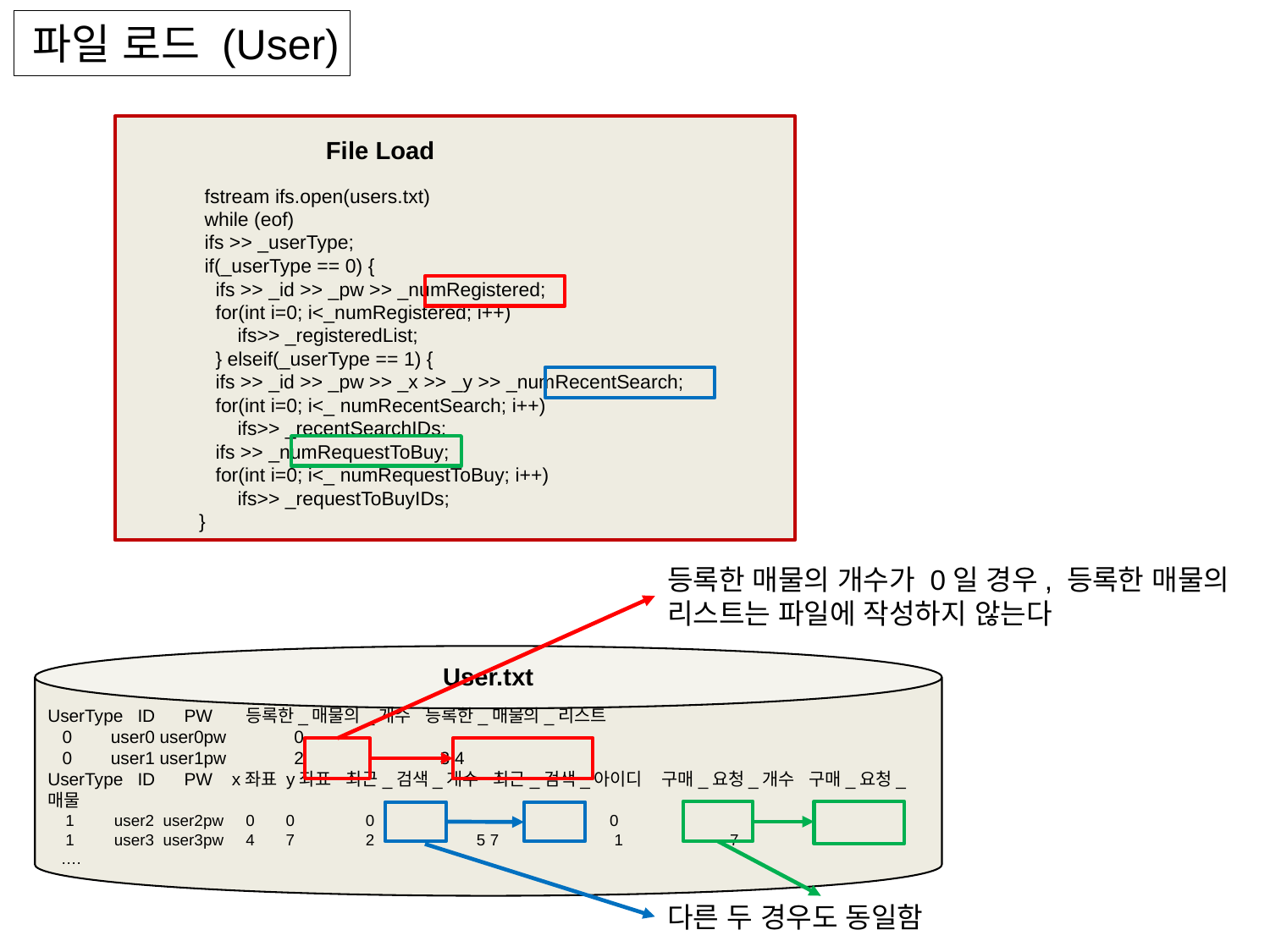

파일 로드 (User)

File Load
  fstream ifs.open(users.txt)
  while (eof)
  ifs >> _userType;
  if(_userType == 0) {
    ifs >> _id >> _pw >> _numRegistered;
    for(int i=0; i<_numRegistered; i++)
        ifs>> _registeredList;
    } elseif(_userType == 1) {
    ifs >> _id >> _pw >> _x >> _y >> _numRecentSearch;
    for(int i=0; i<_ numRecentSearch; i++)
        ifs>> _recentSearchIDs;
    ifs >> _numRequestToBuy;
    for(int i=0; i<_ numRequestToBuy; i++)
        ifs>> _requestToBuyIDs;
 }

등록한 매물의 개수가 0일 경우, 등록한 매물의 리스트는 파일에 작성하지 않는다

UserType   ID      PW      등록한_매물의_개수   등록한_매물의_리스트
   0        user0 user0pw              0
   0        user1 user1pw              2                            3 4
UserType   ID      PW    x좌표 y좌표   최근_검색_개수   최근_검색_아이디    구매_요청_개수   구매_요청_매물
    1         user2  user2pw     0       0                0                                                     0
    1         user3  user3pw     4       7                2                       5 7                          1                        7
   ….

User.txt

다른 두 경우도 동일함